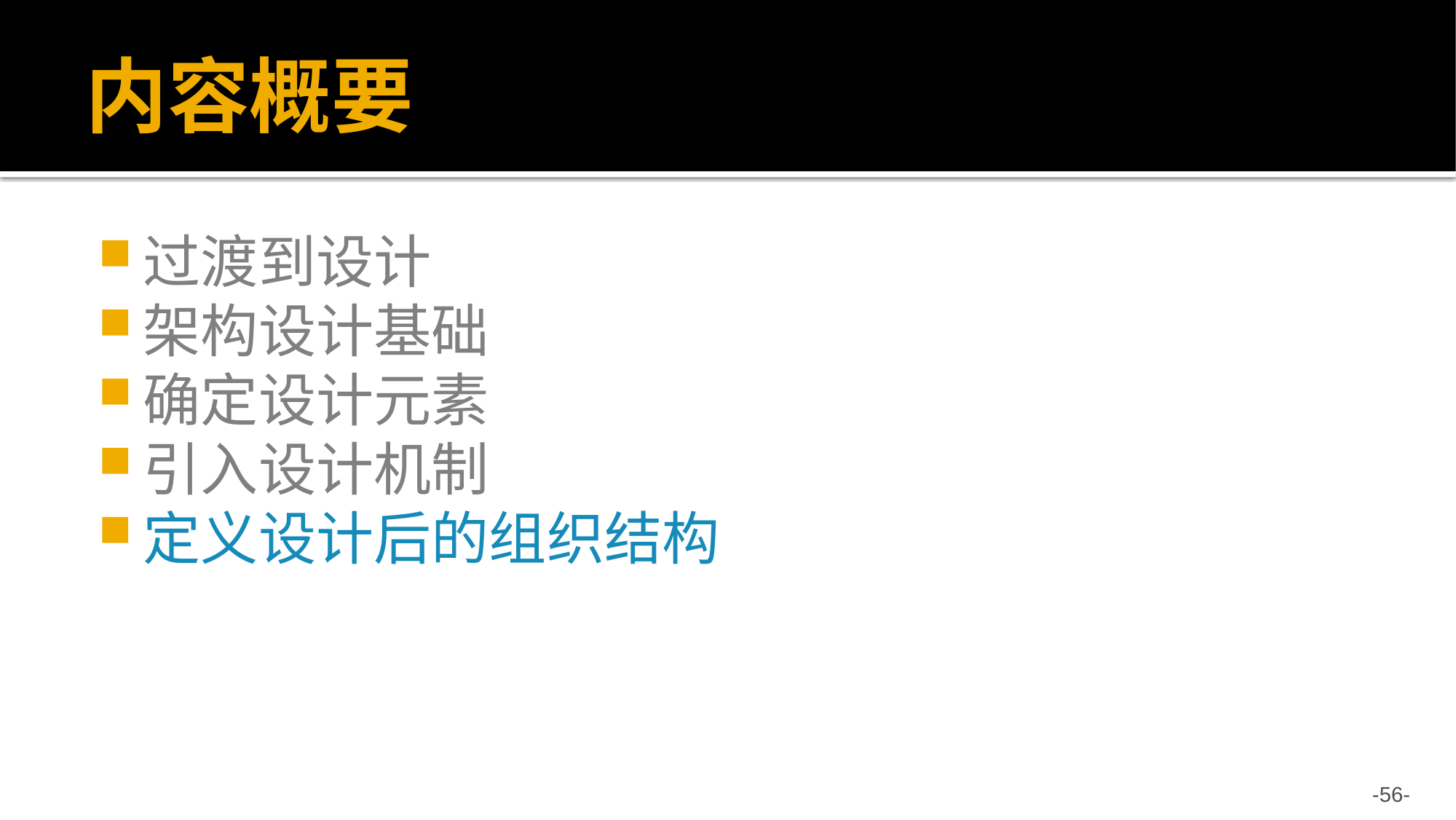

# 内容概要
过渡到设计
架构设计基础
确定设计元素
引入设计机制
定义设计后的组织结构
-56-